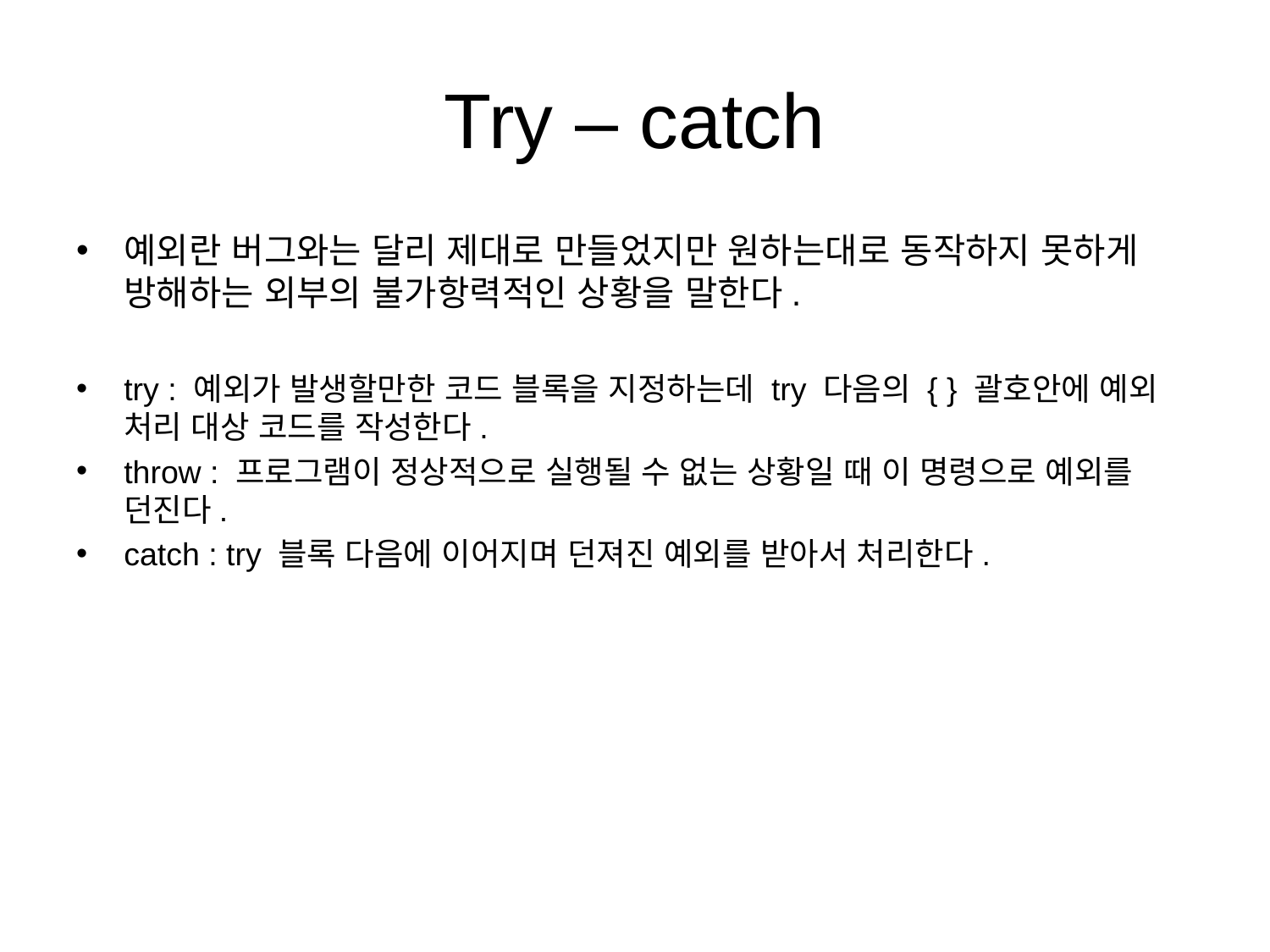

# Try – catch
예외란 버그와는 달리 제대로 만들었지만 원하는대로 동작하지 못하게 방해하는 외부의 불가항력적인 상황을 말한다.

try : 예외가 발생할만한 코드 블록을 지정하는데 try 다음의 { } 괄호안에 예외 처리 대상 코드를 작성한다.
throw : 프로그램이 정상적으로 실행될 수 없는 상황일 때 이 명령으로 예외를 던진다.
catch : try 블록 다음에 이어지며 던져진 예외를 받아서 처리한다.